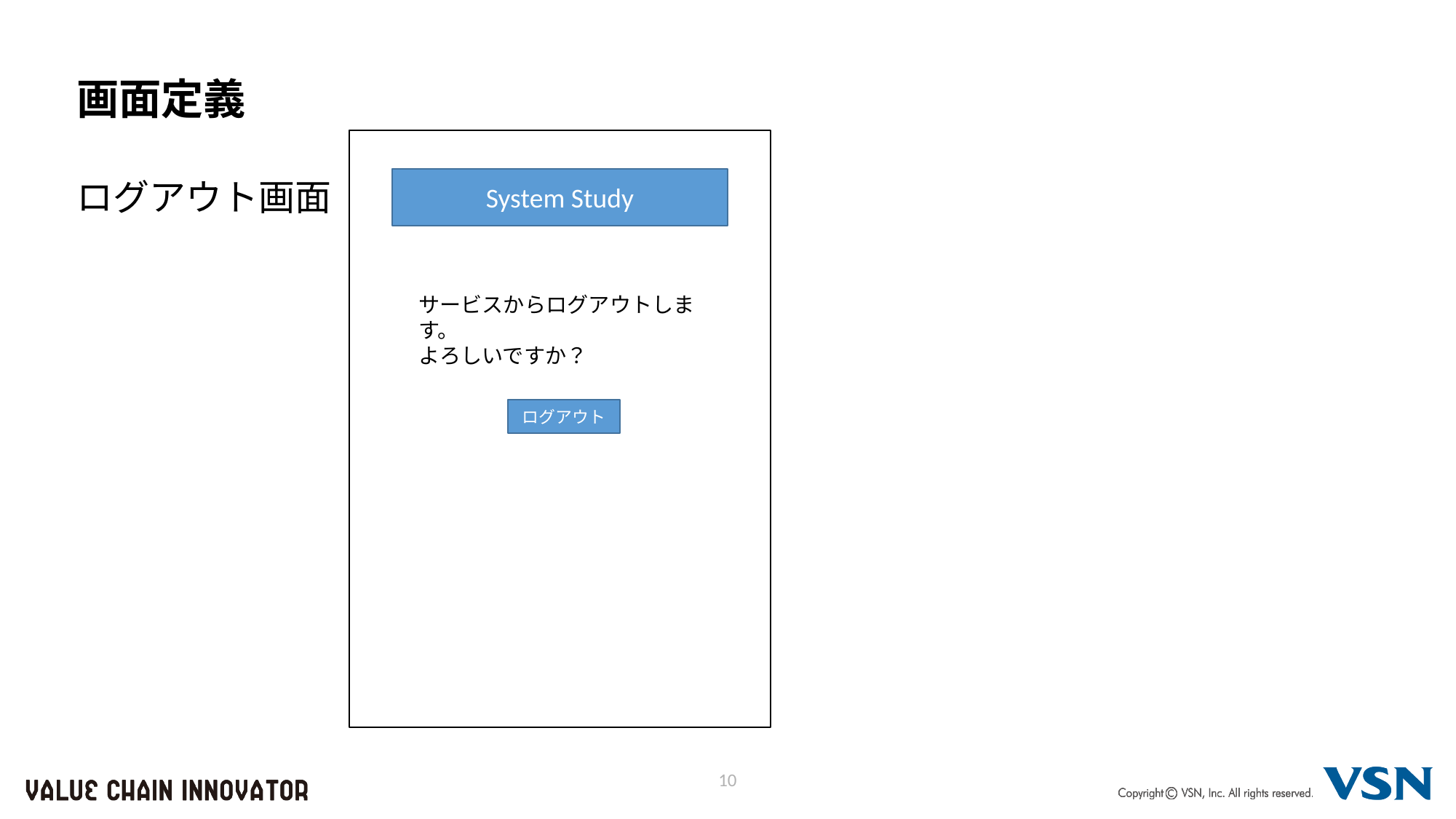

# 画面定義

ログアウト画面
System Study
サービスからログアウトします。
よろしいですか？
ログアウト
10